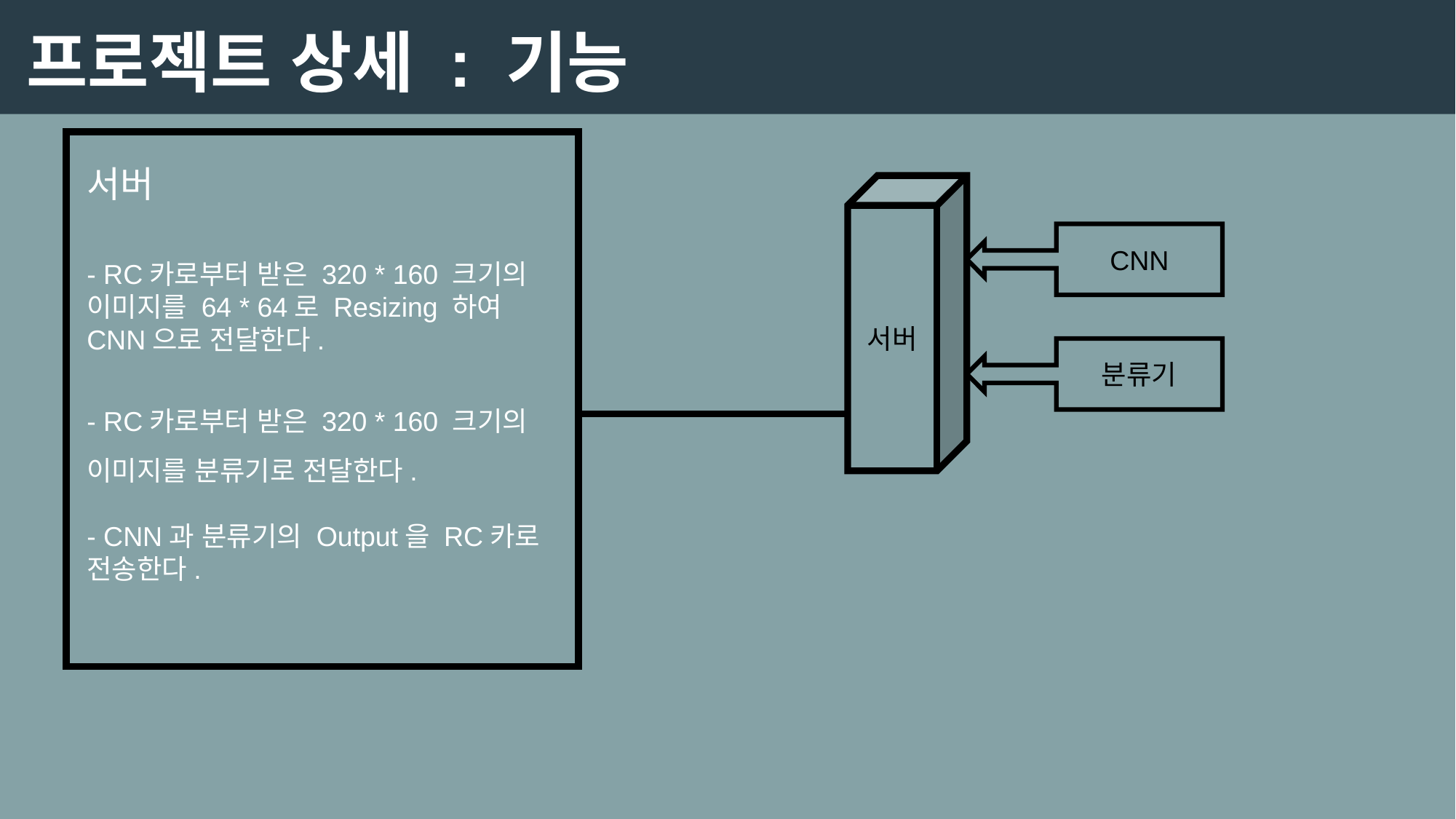

Index
프로젝트 상세 : 기능

서버
서버
CNN
- RC카로부터 받은 320 * 160 크기의 이미지를 64 * 64로 Resizing 하여 CNN으로 전달한다.

- RC카로부터 받은 320 * 160 크기의 이미지를 분류기로 전달한다.

- CNN과 분류기의 Output을 RC카로 전송한다.
분류기